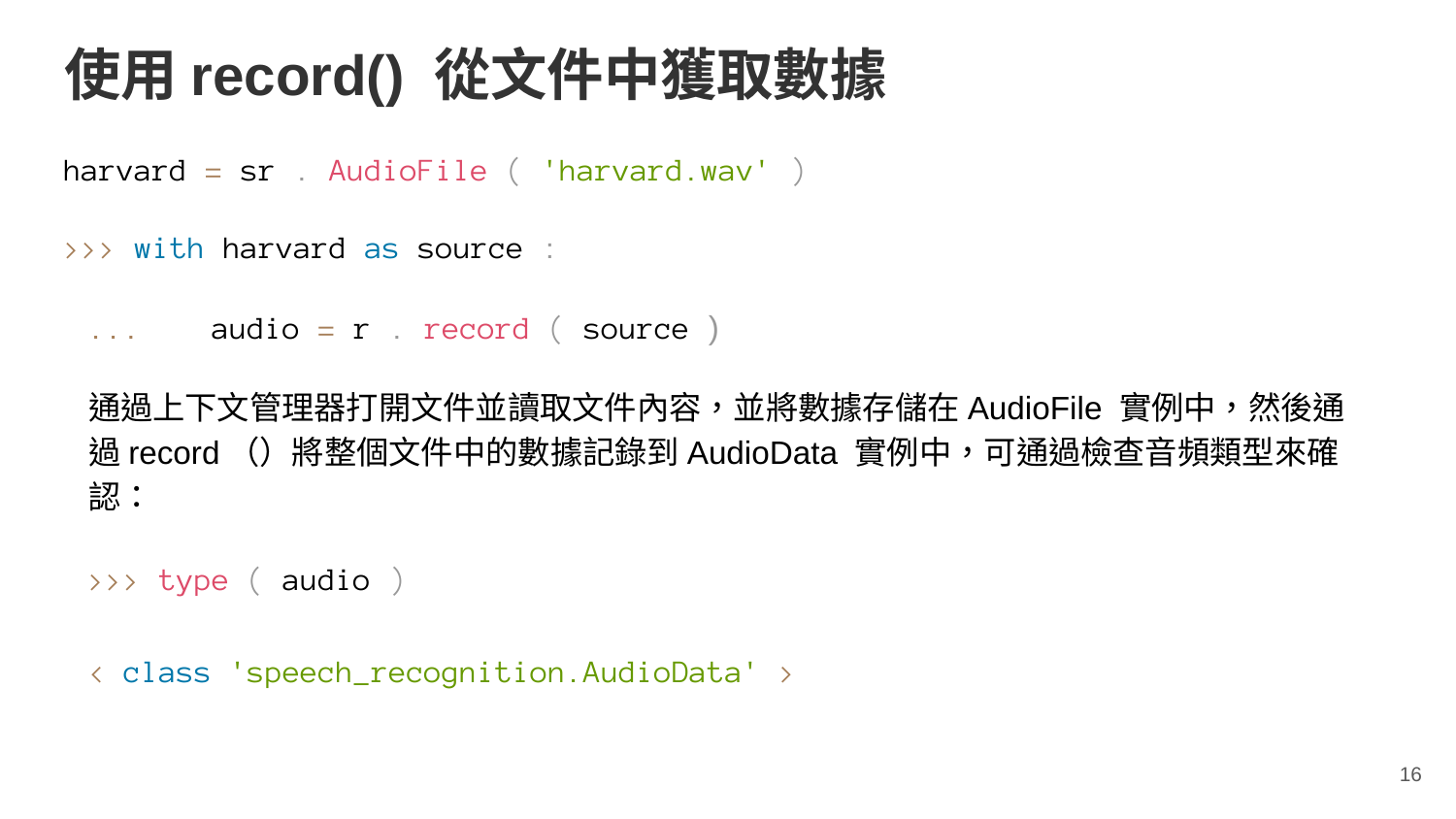

# 使用record() 從文件中獲取數據
harvard = sr . AudioFile ( 'harvard.wav' )
>>> with harvard as source :
...    audio = r . record ( source )
通過上下文管理器打開文件並讀取文件內容，並將數據存儲在AudioFile 實例中，然後通過record（）將整個文件中的數據記錄到AudioData 實例中，可通過檢查音頻類型來確認：
>>> type ( audio )
< class 'speech_recognition.AudioData' >
16